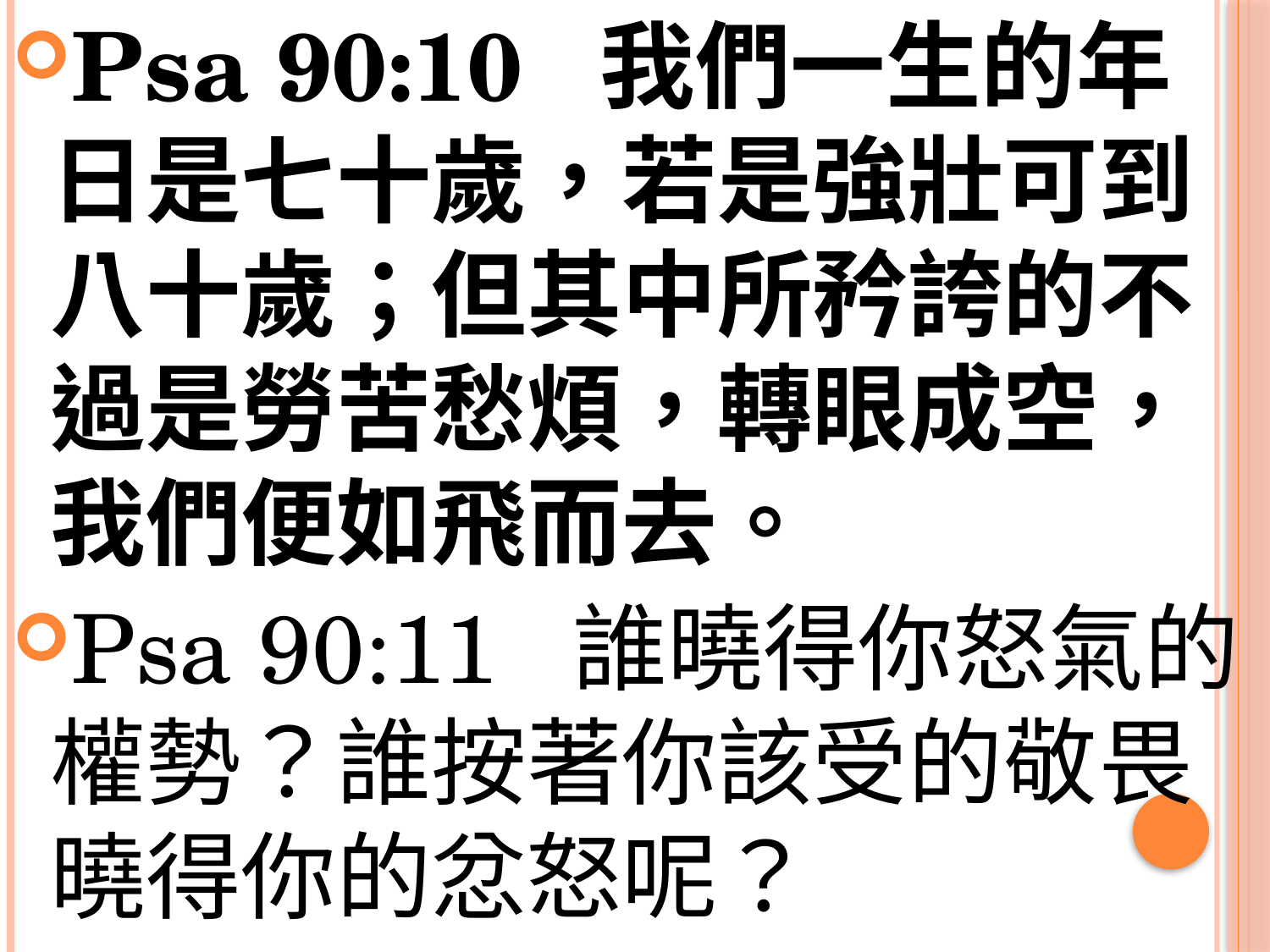

Psa 90:10  我們一生的年日是七十歲，若是強壯可到八十歲；但其中所矜誇的不過是勞苦愁煩，轉眼成空，我們便如飛而去。
Psa 90:11  誰曉得你怒氣的權勢？誰按著你該受的敬畏曉得你的忿怒呢？